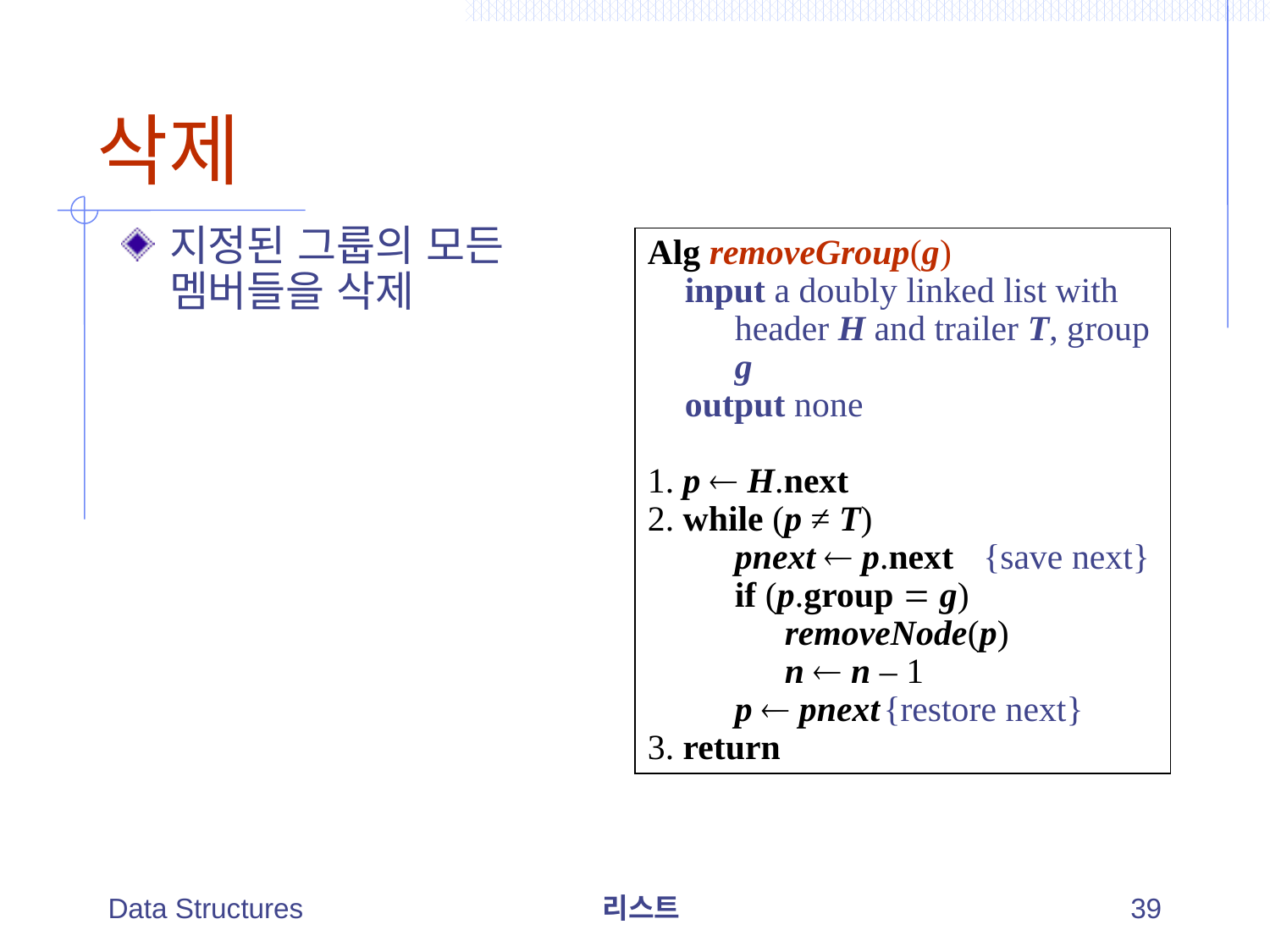

# 삭제
지정된 그룹의 모든 멤버들을 삭제
Alg removeGroup(g)
	input a doubly linked list with 			header H and trailer T, group 		g
	output none

1. p ← H.next
2. while (p ≠ T)
		pnext ← p.next	{save next}
		if (p.group = g)
			removeNode(p)
			n ← n – 1
		p ← pnext	{restore next}
3. return
Data Structures
리스트
39